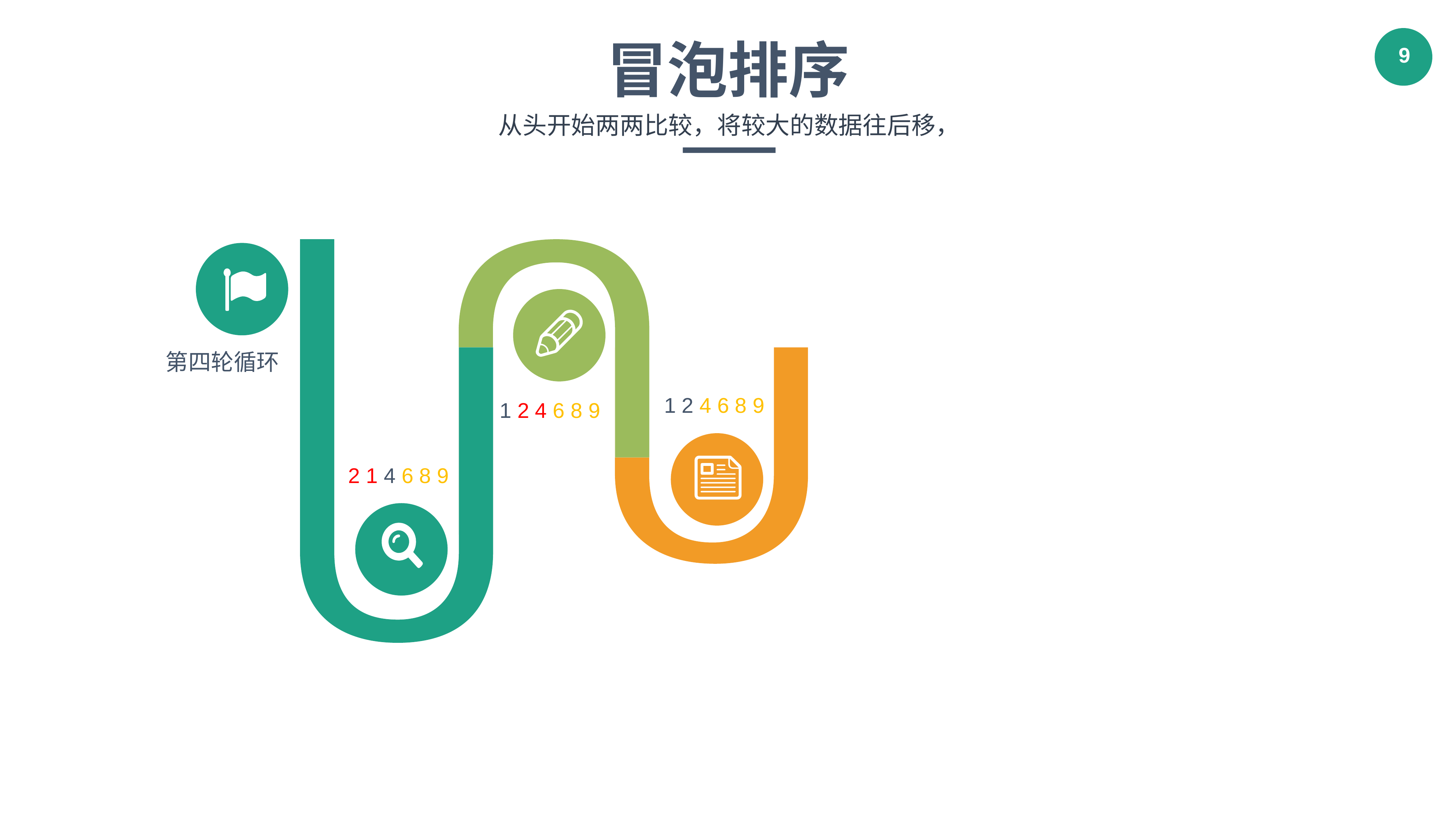

冒泡排序
从头开始两两比较，将较大的数据往后移，

第四轮循环

1 2 4 6 8 9
1 2 4 6 8 9

2 1 4 6 8 9